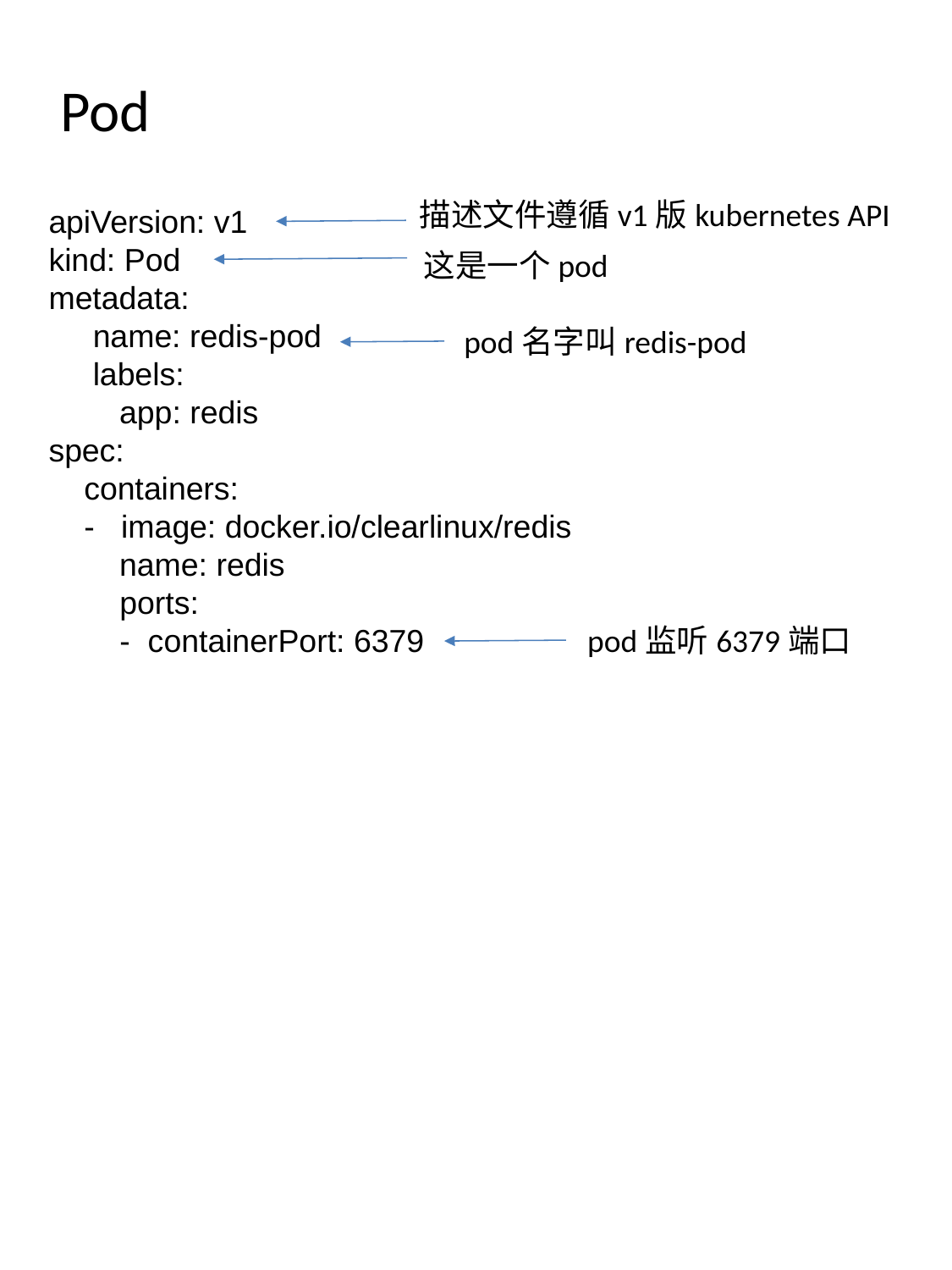

# Pod
描述文件遵循v1版kubernetes API
apiVersion: v1
kind: Pod
metadata:
     name: redis-pod
     labels:
        app: redis
spec:
    containers:
    -   image: docker.io/clearlinux/redis
        name: redis
        ports:
        -  containerPort: 6379

这是一个pod
 pod名字叫redis-pod
 pod监听6379端口